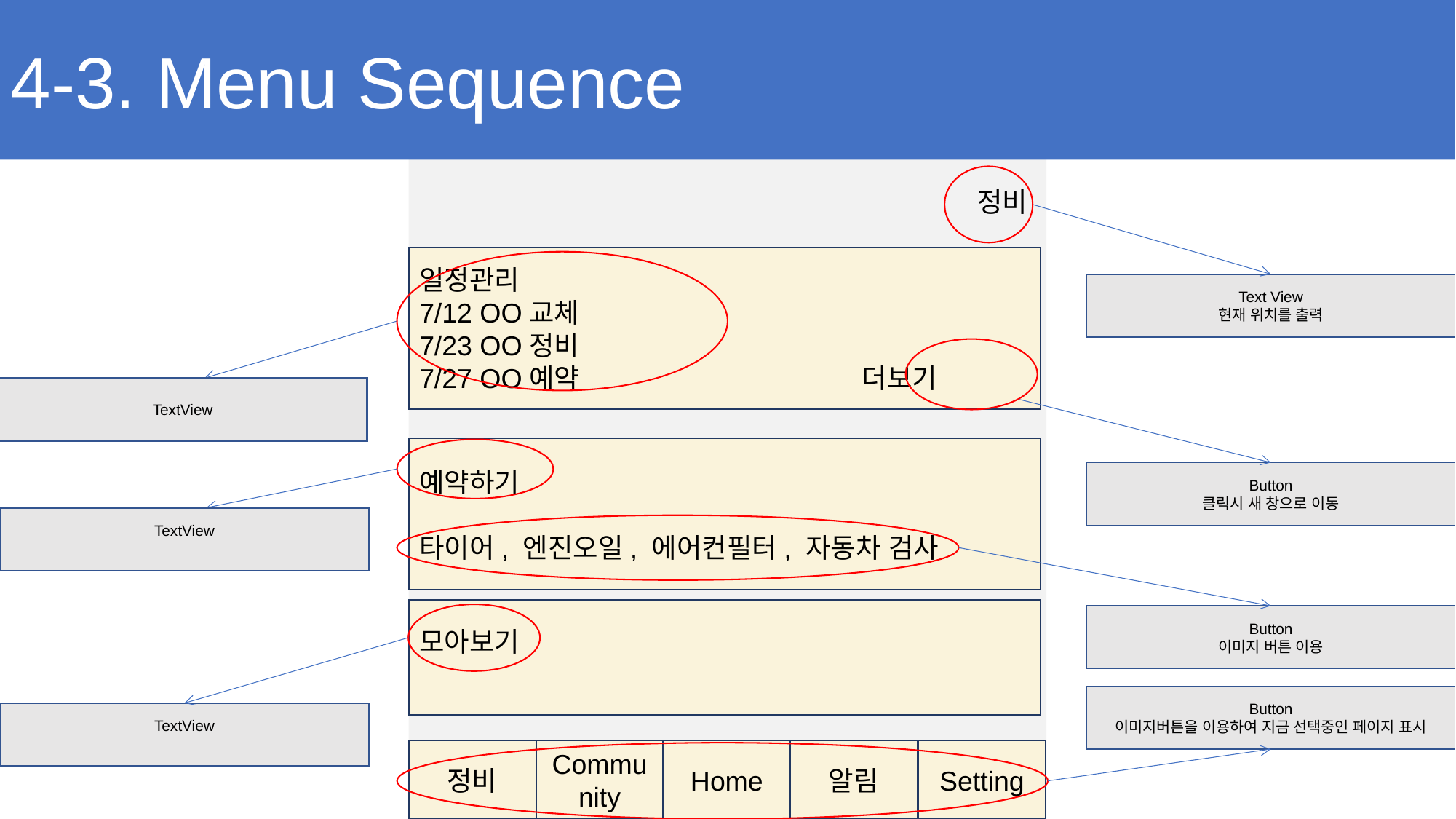

4-3. Menu Sequence

정비
Community
Home
알림
Setting
일정관리
7/12 OO교체
7/23 OO정비
7/27 OO예약                                     더보기
정비

Text View
현재 위치를 출력

TextView
예약하기

타이어, 엔진오일, 에어컨필터, 자동차 검사

Button
클릭시 새 창으로 이동
TextView

모아보기

Button
이미지 버튼 이용
Button
이미지버튼을 이용하여 지금 선택중인 페이지 표시
TextView